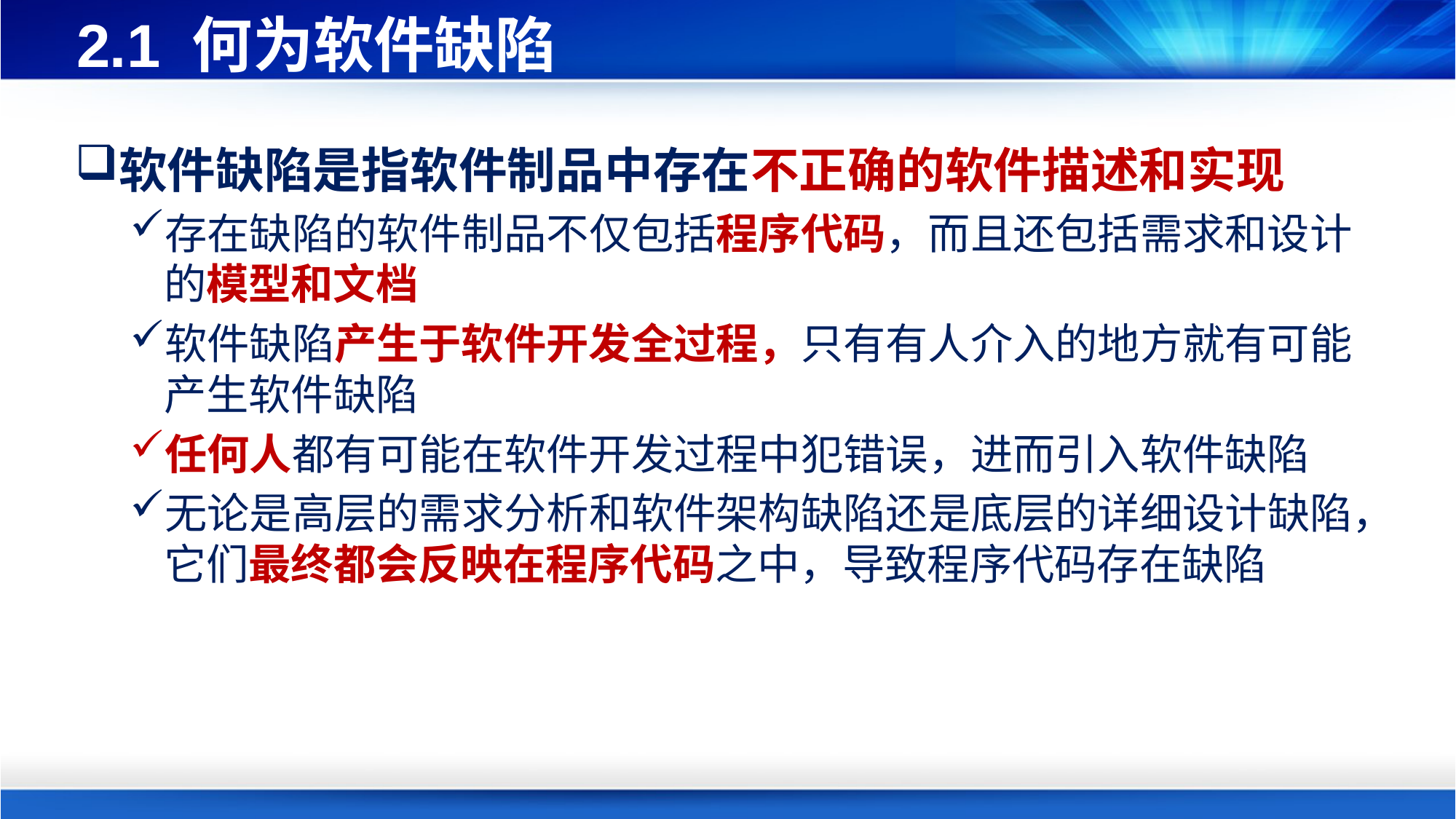

# 2.1 何为软件缺陷
软件缺陷是指软件制品中存在不正确的软件描述和实现
存在缺陷的软件制品不仅包括程序代码，而且还包括需求和设计的模型和文档
软件缺陷产生于软件开发全过程，只有有人介入的地方就有可能产生软件缺陷
任何人都有可能在软件开发过程中犯错误，进而引入软件缺陷
无论是高层的需求分析和软件架构缺陷还是底层的详细设计缺陷，它们最终都会反映在程序代码之中，导致程序代码存在缺陷